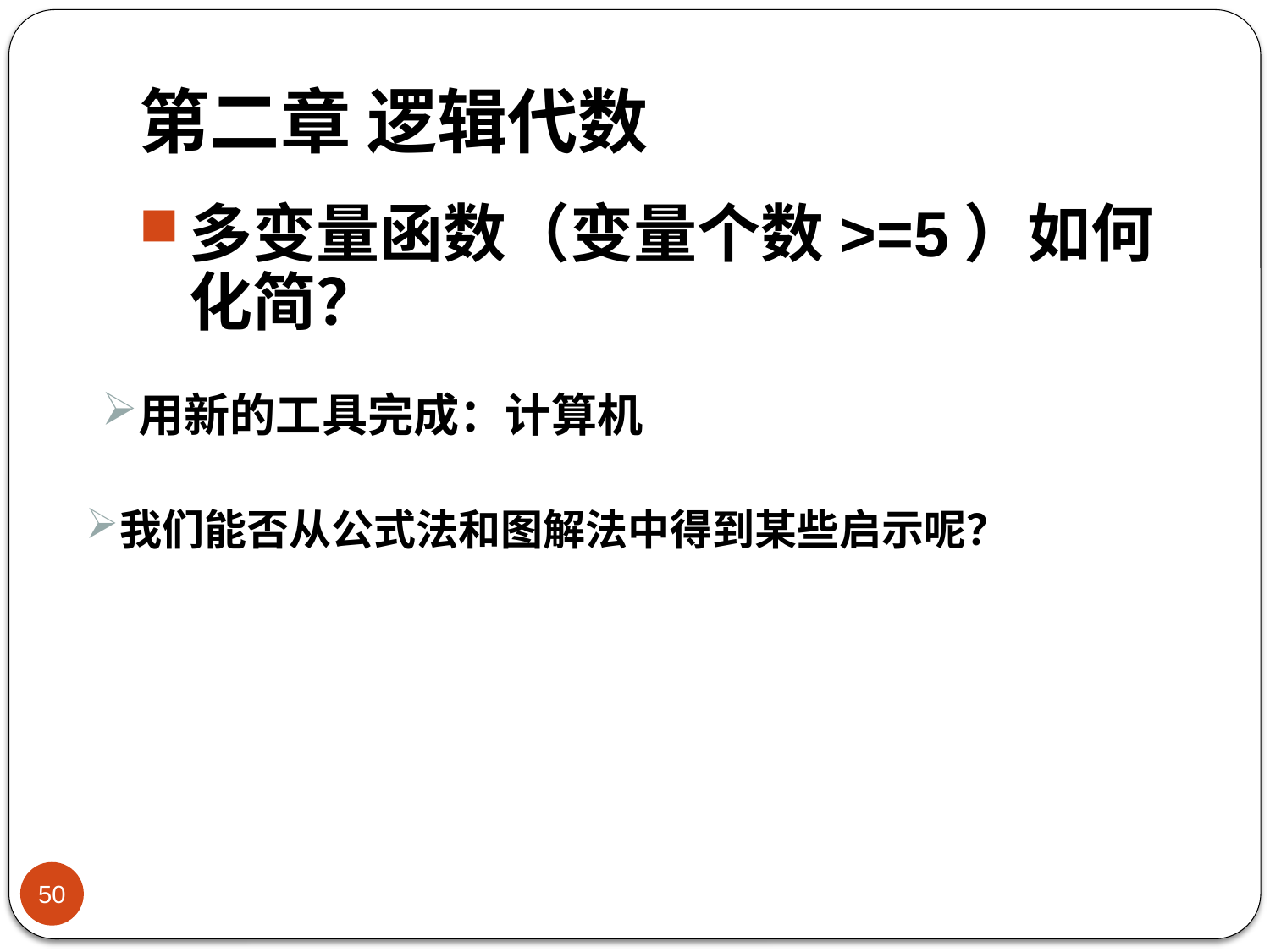

# 第二章 逻辑代数
多变量函数（变量个数>=5）如何化简？
用新的工具完成：计算机
我们能否从公式法和图解法中得到某些启示呢？
50